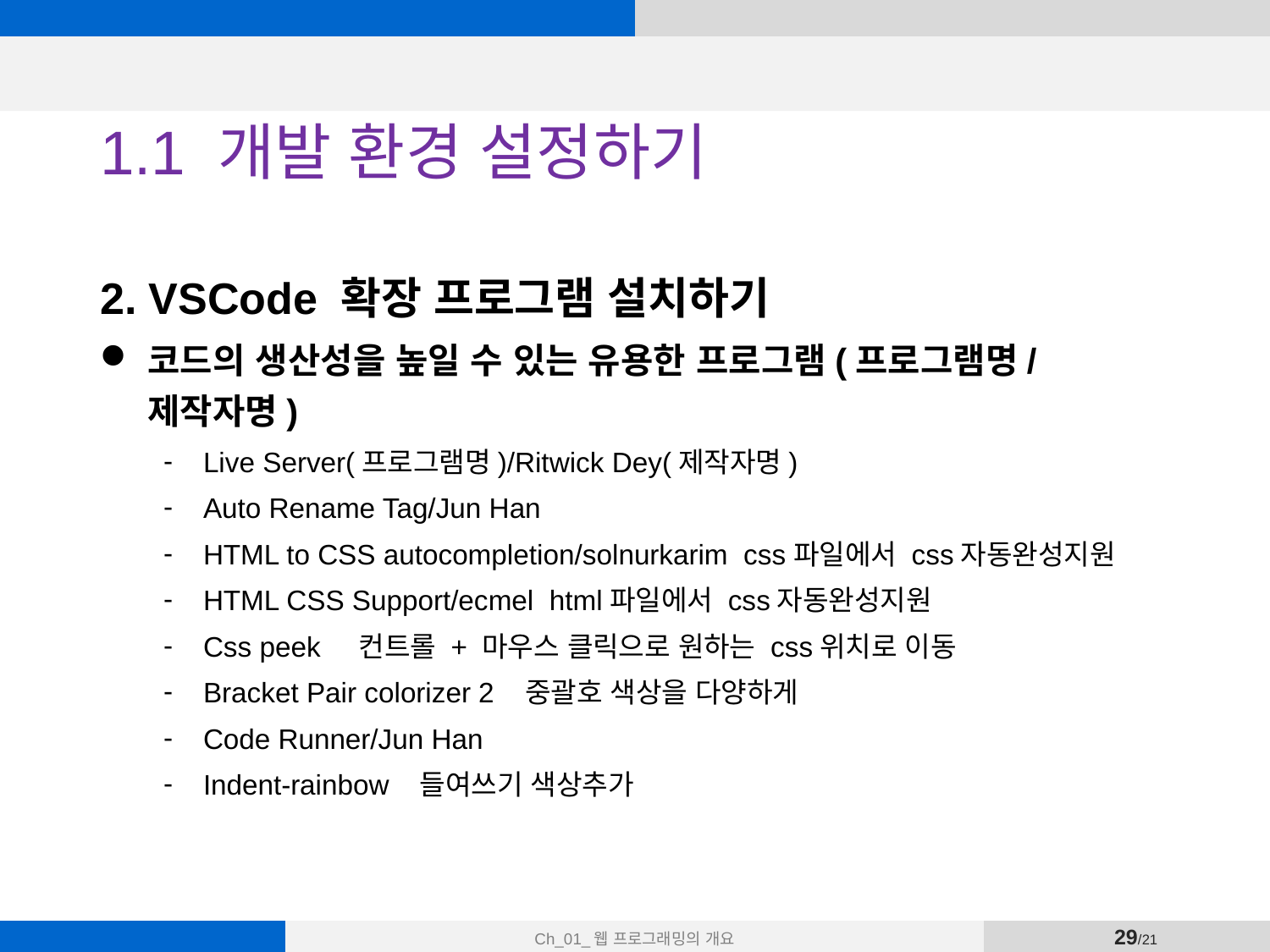

# 1.1 개발 환경 설정하기
2. VSCode 확장 프로그램 설치하기
코드의 생산성을 높일 수 있는 유용한 프로그램(프로그램명/제작자명)
Live Server(프로그램명)/Ritwick Dey(제작자명)
Auto Rename Tag/Jun Han
HTML to CSS autocompletion/solnurkarim  css파일에서 css자동완성지원
HTML CSS Support/ecmel  html파일에서 css자동완성지원
Css peek    컨트롤 + 마우스 클릭으로 원하는 css위치로 이동
Bracket Pair colorizer 2   중괄호 색상을 다양하게
Code Runner/Jun Han
Indent-rainbow   들여쓰기 색상추가